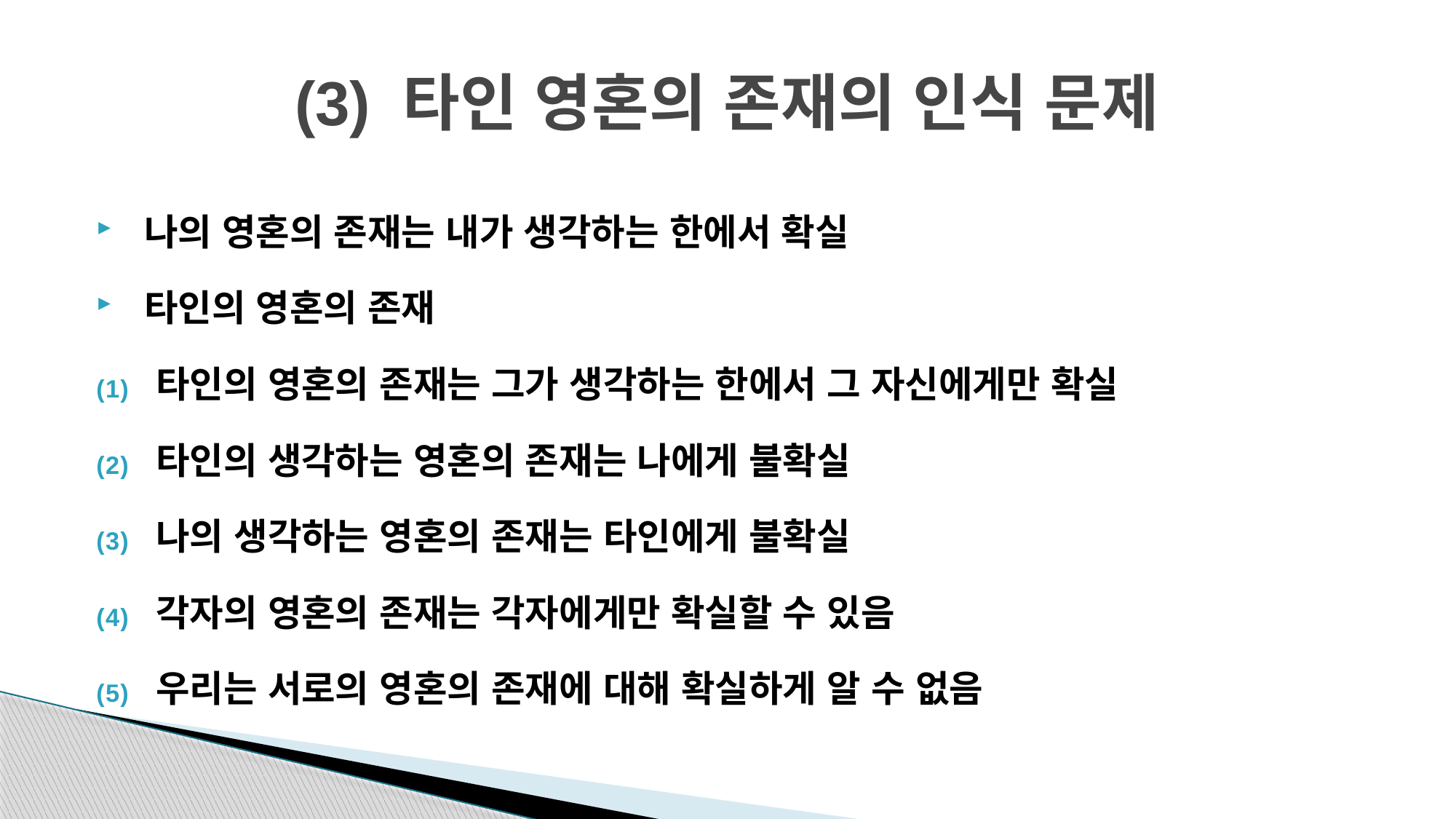

# (3) 타인 영혼의 존재의 인식 문제
 나의 영혼의 존재는 내가 생각하는 한에서 확실
 타인의 영혼의 존재
타인의 영혼의 존재는 그가 생각하는 한에서 그 자신에게만 확실
타인의 생각하는 영혼의 존재는 나에게 불확실
나의 생각하는 영혼의 존재는 타인에게 불확실
각자의 영혼의 존재는 각자에게만 확실할 수 있음
우리는 서로의 영혼의 존재에 대해 확실하게 알 수 없음